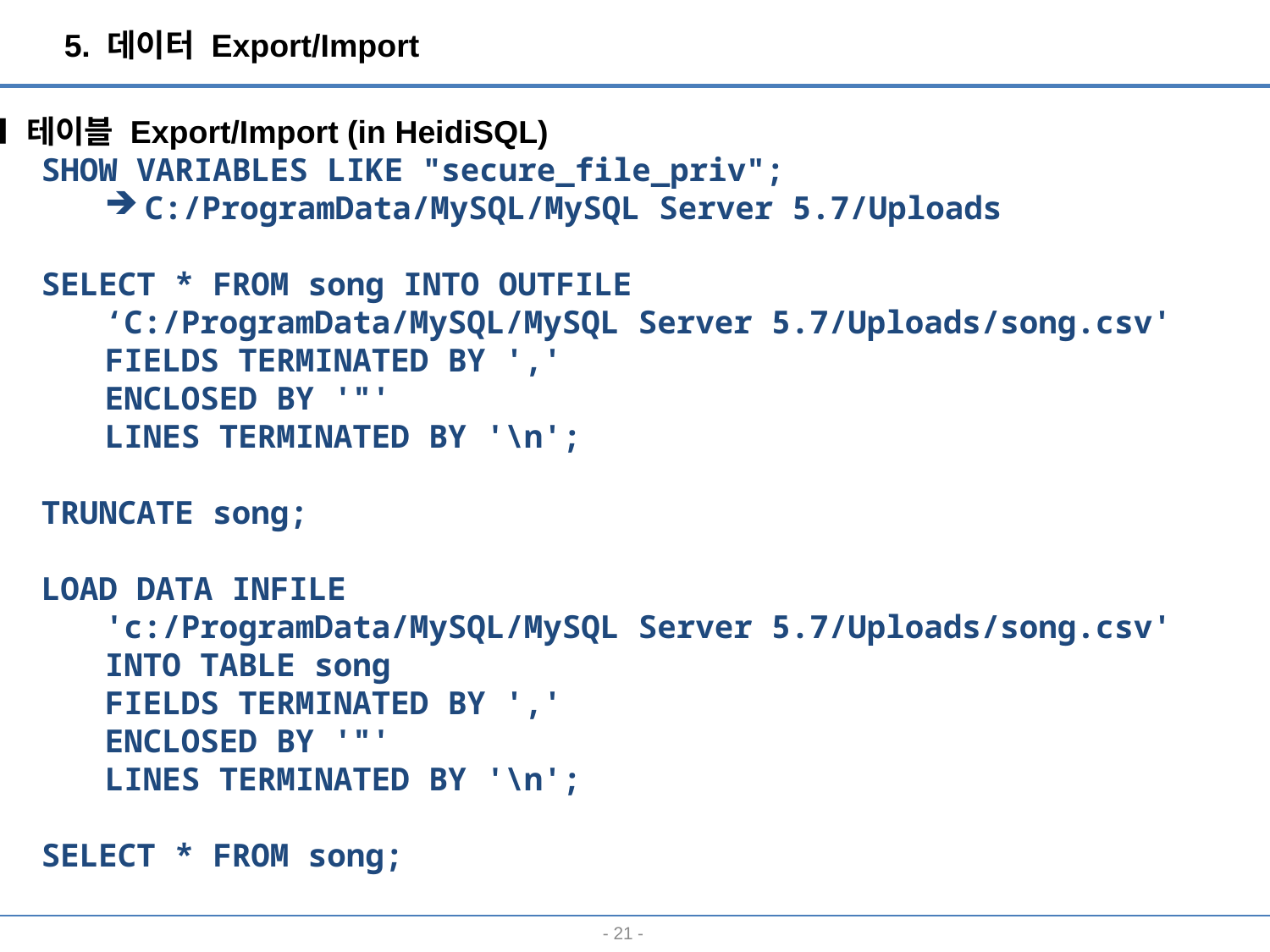

5. 데이터 Export/Import
■ 테이블 Export/Import (in HeidiSQL)
SHOW VARIABLES LIKE "secure_file_priv";
C:/ProgramData/MySQL/MySQL Server 5.7/Uploads

SELECT * FROM song INTO OUTFILE
‘C:/ProgramData/MySQL/MySQL Server 5.7/Uploads/song.csv'
FIELDS TERMINATED BY ','
ENCLOSED BY '"'
LINES TERMINATED BY '\n';

TRUNCATE song;

LOAD DATA INFILE
'c:/ProgramData/MySQL/MySQL Server 5.7/Uploads/song.csv'
INTO TABLE song
FIELDS TERMINATED BY ','
ENCLOSED BY '"'
LINES TERMINATED BY '\n';

SELECT * FROM song;
- 21 -